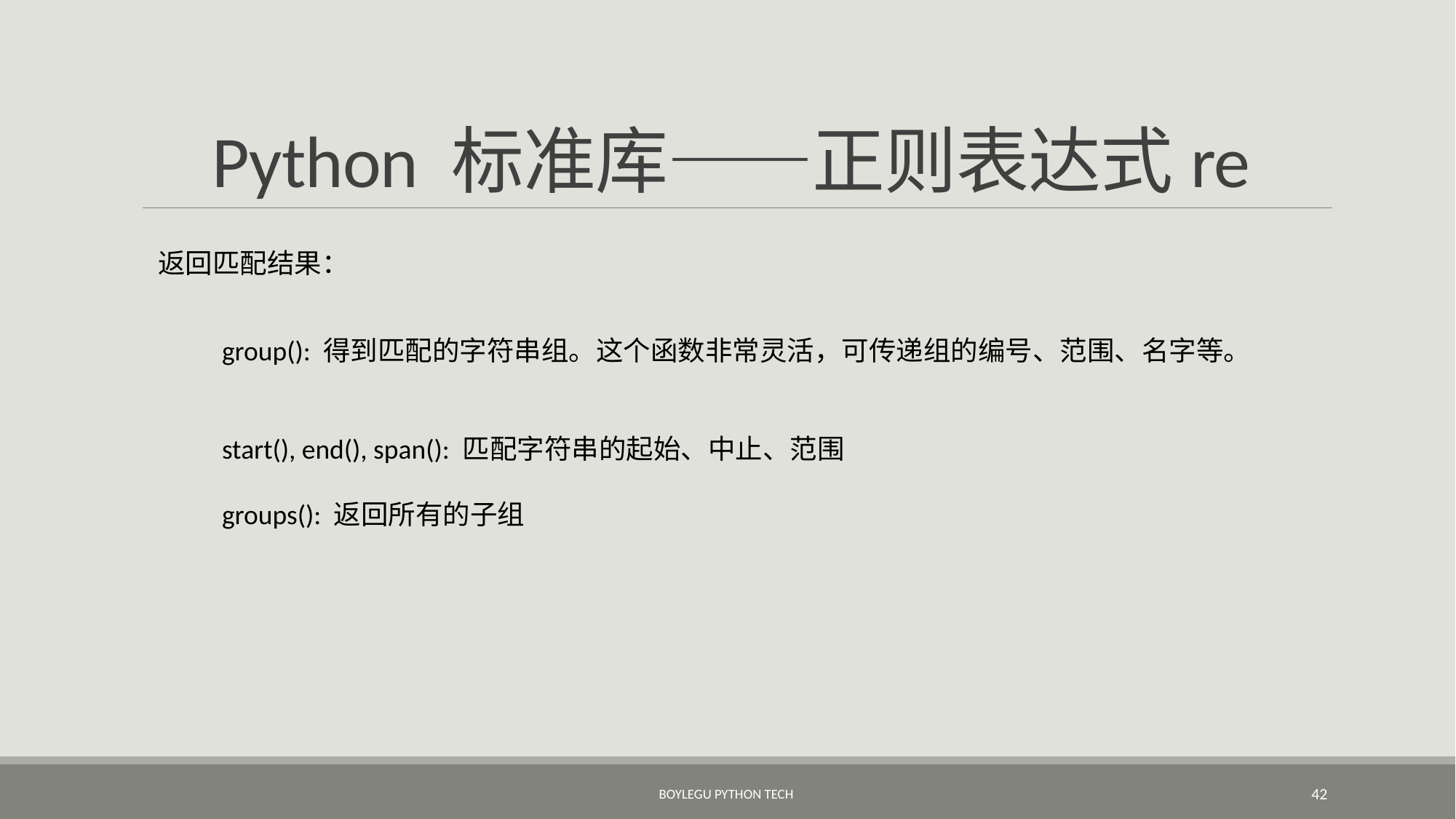

# Python 标准库——正则表达式re

返回匹配结果：
group(): 得到匹配的字符串组。这个函数非常灵活，可传递组的编号、范围、名字等。
start(), end(), span(): 匹配字符串的起始、中止、范围

groups(): 返回所有的子组

BoyleGu Python Tech
42